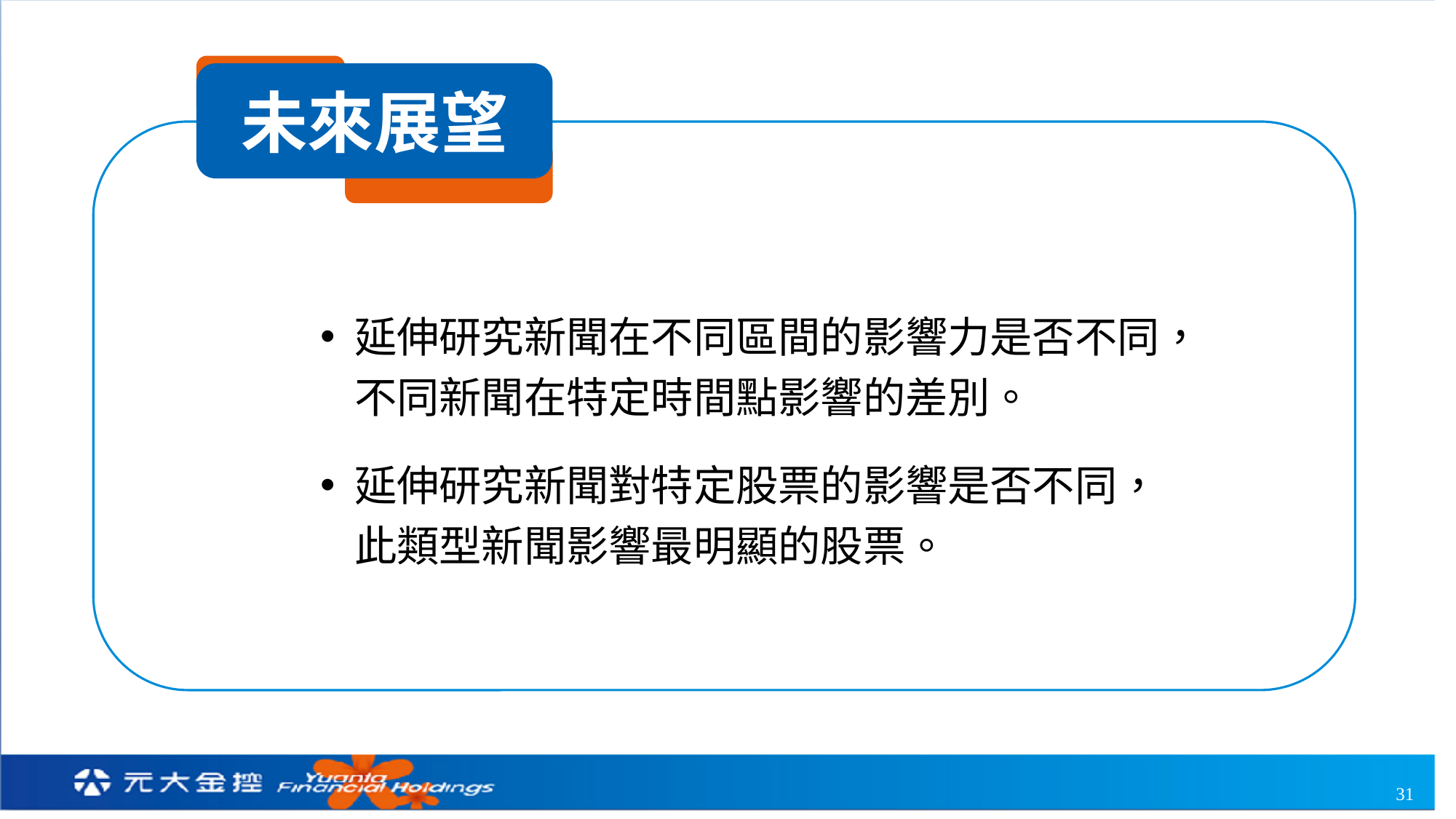

未來展望

延伸研究新聞在不同區間的影響力是否不同，不同新聞在特定時間點影響的差別。
延伸研究新聞對特定股票的影響是否不同，此類型新聞影響最明顯的股票。
31